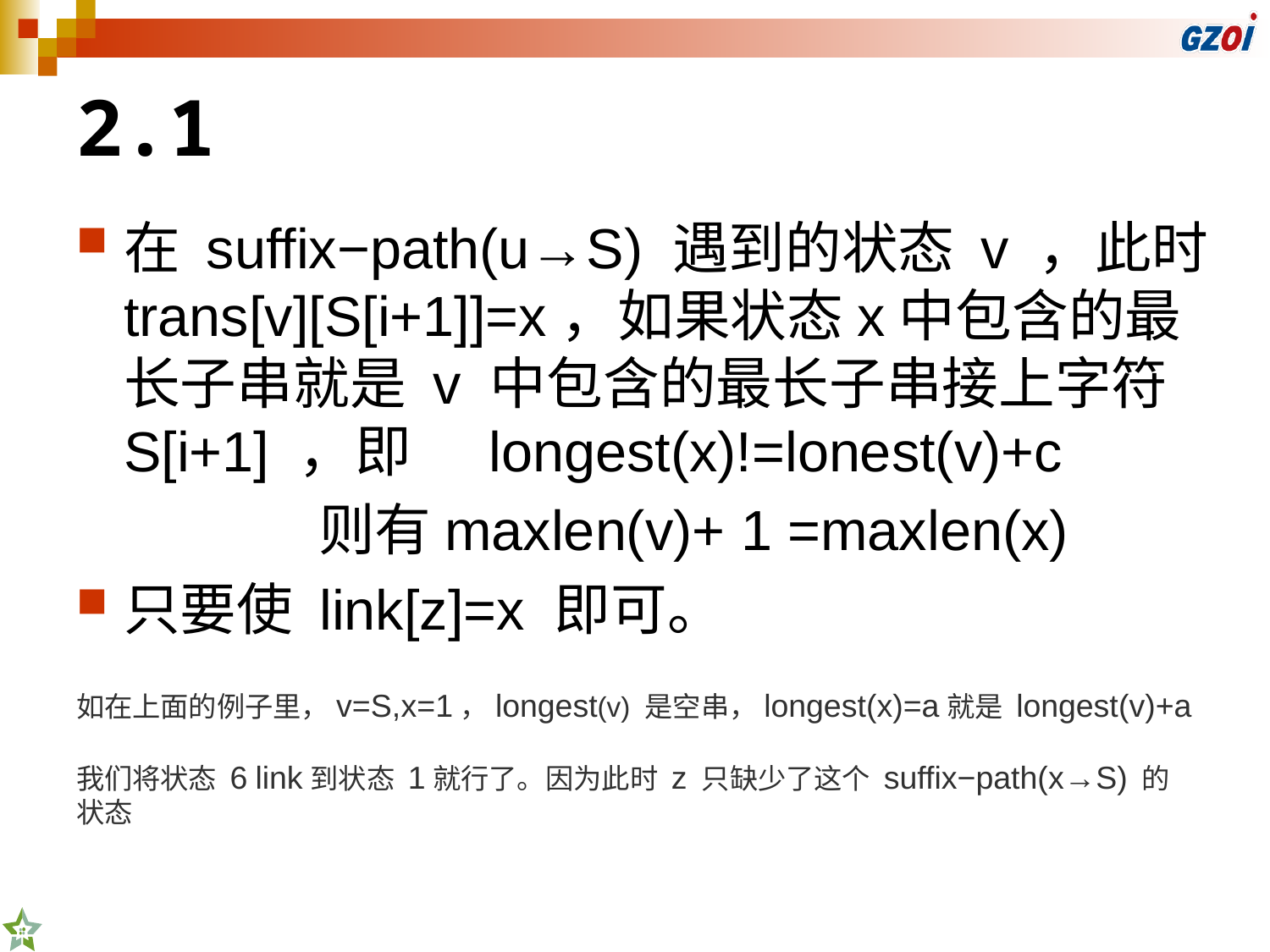

# 2.1
在 suffix−path(u→S) 遇到的状态 v ，此时 trans[v][S[i+1]]=x，如果状态x中包含的最长子串就是 v 中包含的最长子串接上字符S[i+1] ，即     longest(x)!=lonest(v)+c
                  则有maxlen(v)+ 1 =maxlen(x)
只要使 link[z]=x 即可。
如在上面的例子里，v=S,x=1，longest(v) 是空串，longest(x)=a就是 longest(v)+a

我们将状态 6 link到状态 1就行了。因为此时 z 只缺少了这个 suffix−path(x→S) 的状态